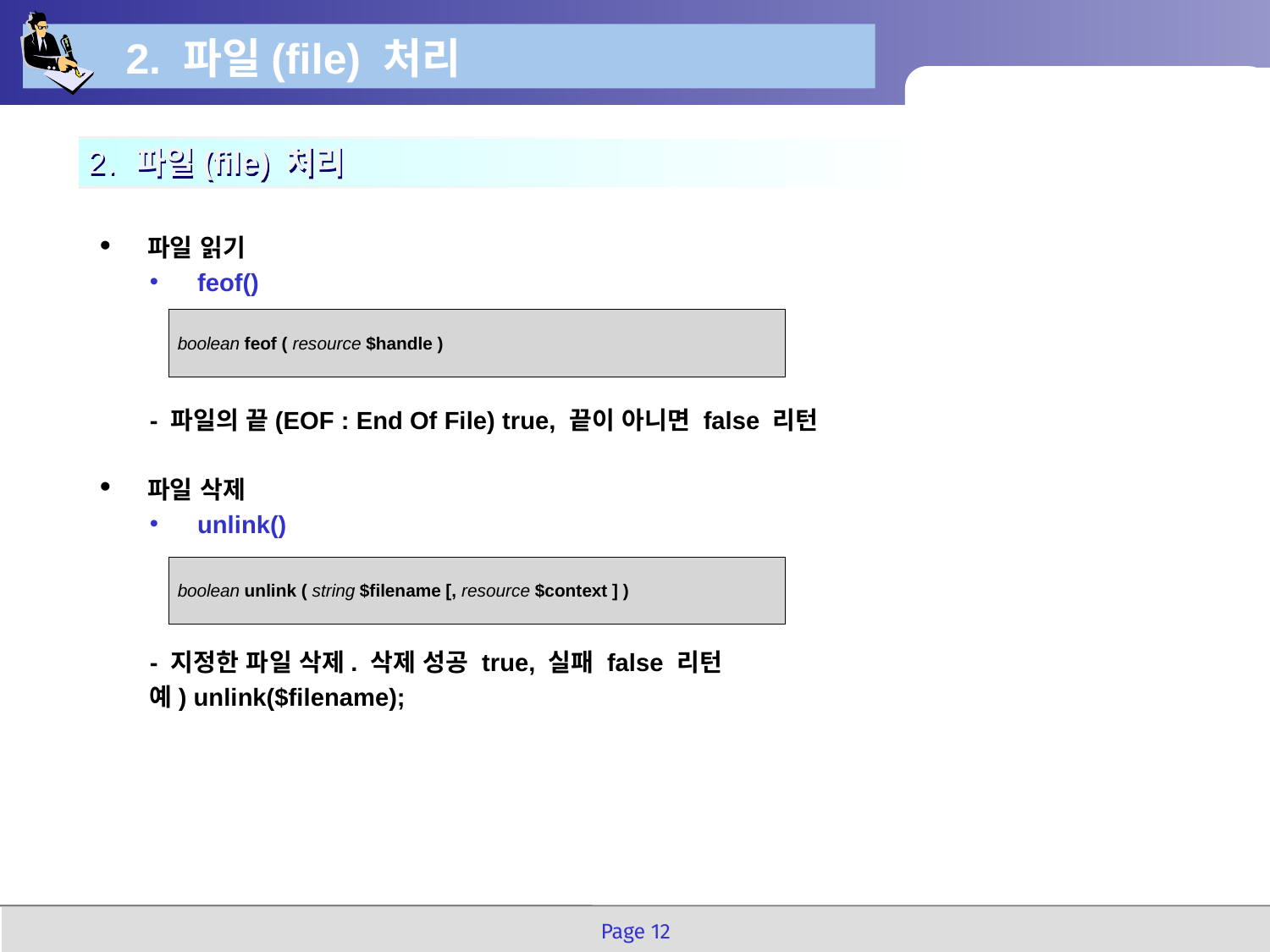

2. 파일(file) 처리
 2. 파일(file) 처리

파일 읽기
feof()

- 파일의 끝(EOF : End Of File) true, 끝이 아니면 false 리턴

파일 삭제
unlink()

- 지정한 파일 삭제. 삭제 성공 true, 실패 false 리턴
예) unlink($filename);
| boolean feof ( resource $handle ) |
| --- |
| boolean unlink ( string $filename [, resource $context ] ) |
| --- |
Page 12